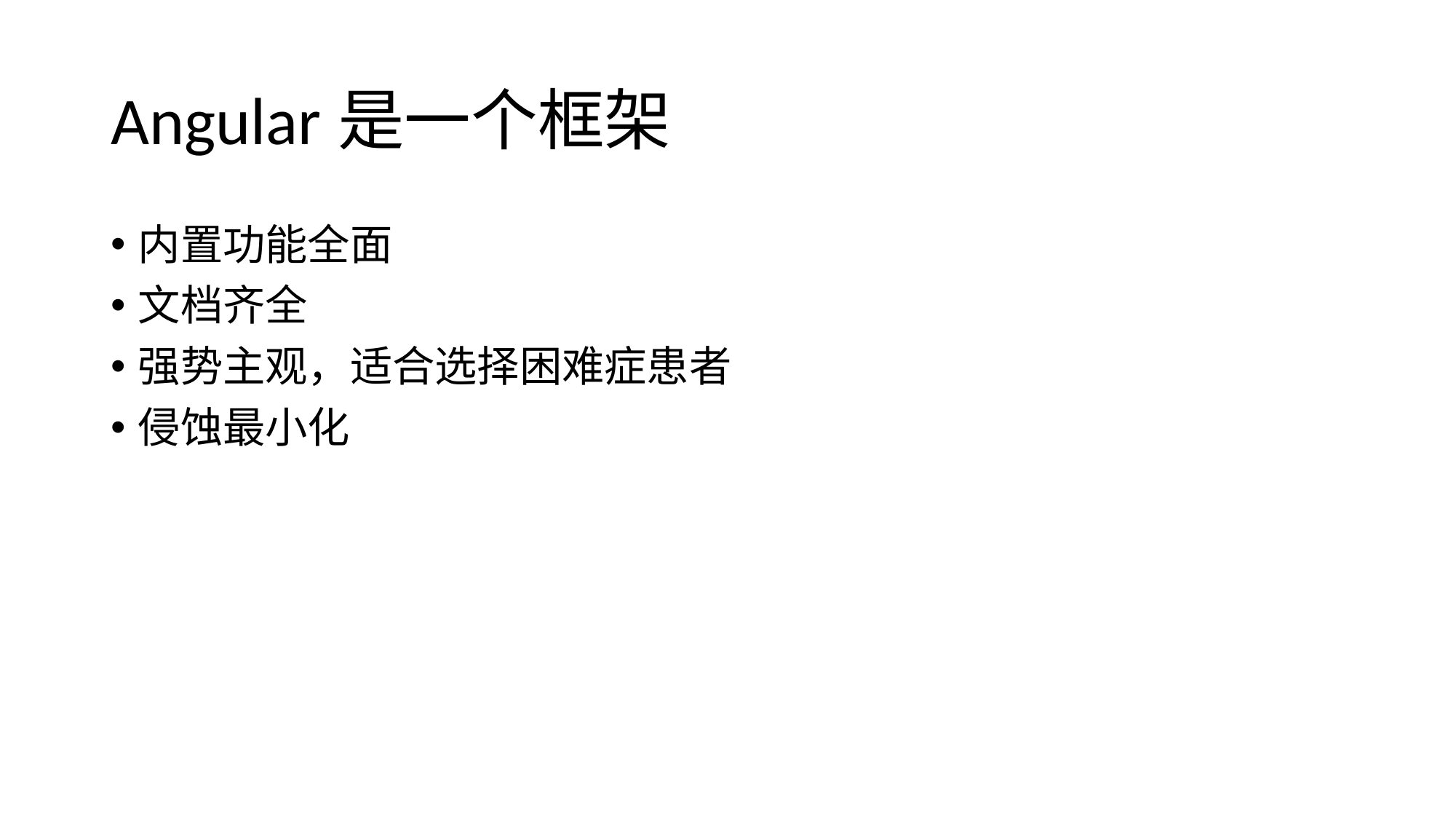

# Angular是一个框架
内置功能全面
文档齐全
强势主观，适合选择困难症患者
侵蚀最小化